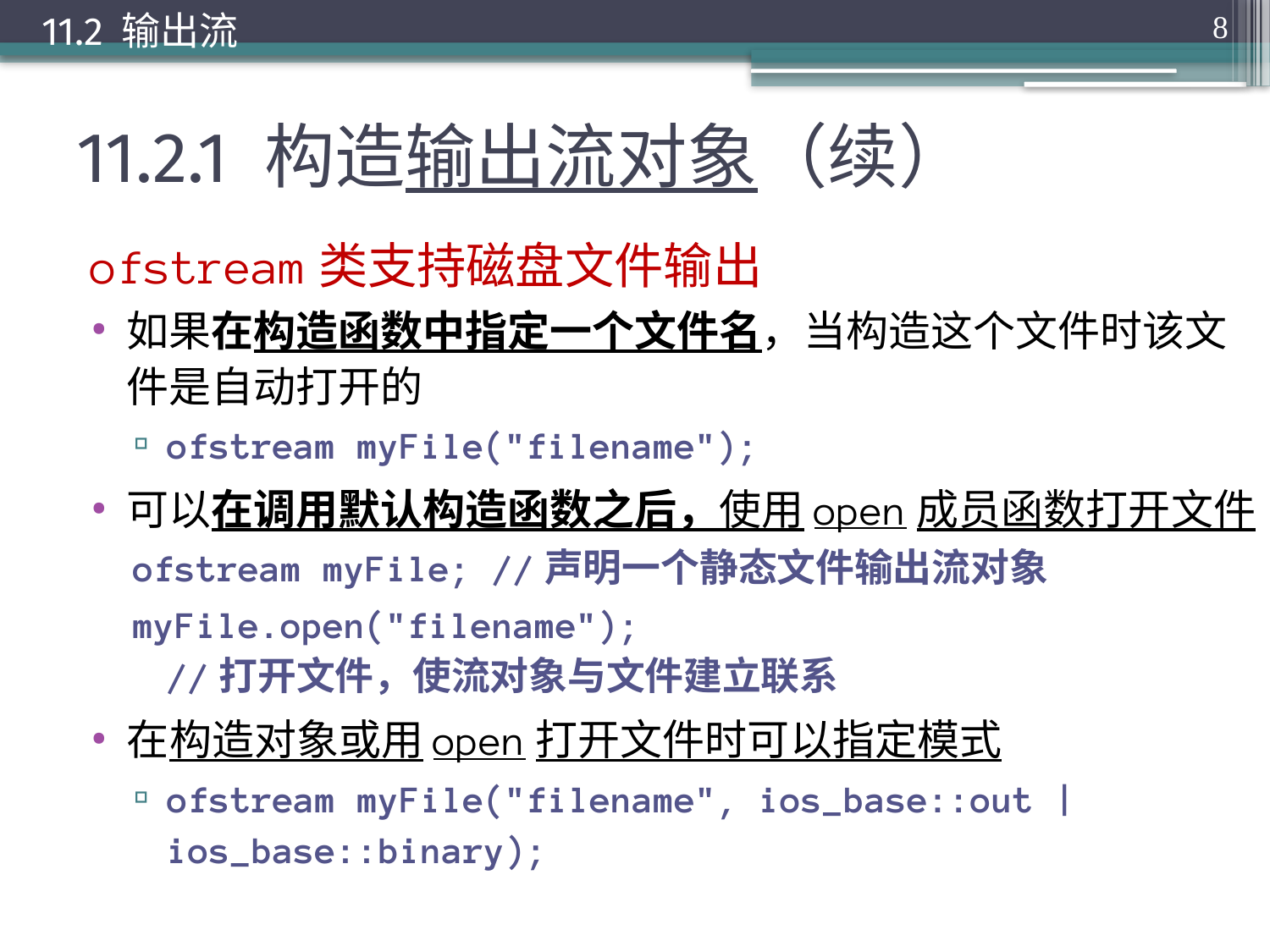

11.2 输出流
8
# 11.2.1 构造输出流对象（续）
ofstream类支持磁盘文件输出
如果在构造函数中指定一个文件名，当构造这个文件时该文件是自动打开的
ofstream myFile("filename");
可以在调用默认构造函数之后，使用open成员函数打开文件
ofstream myFile; //声明一个静态文件输出流对象
myFile.open("filename");
//打开文件，使流对象与文件建立联系
在构造对象或用open打开文件时可以指定模式
ofstream myFile("filename", ios_base::out | ios_base::binary);